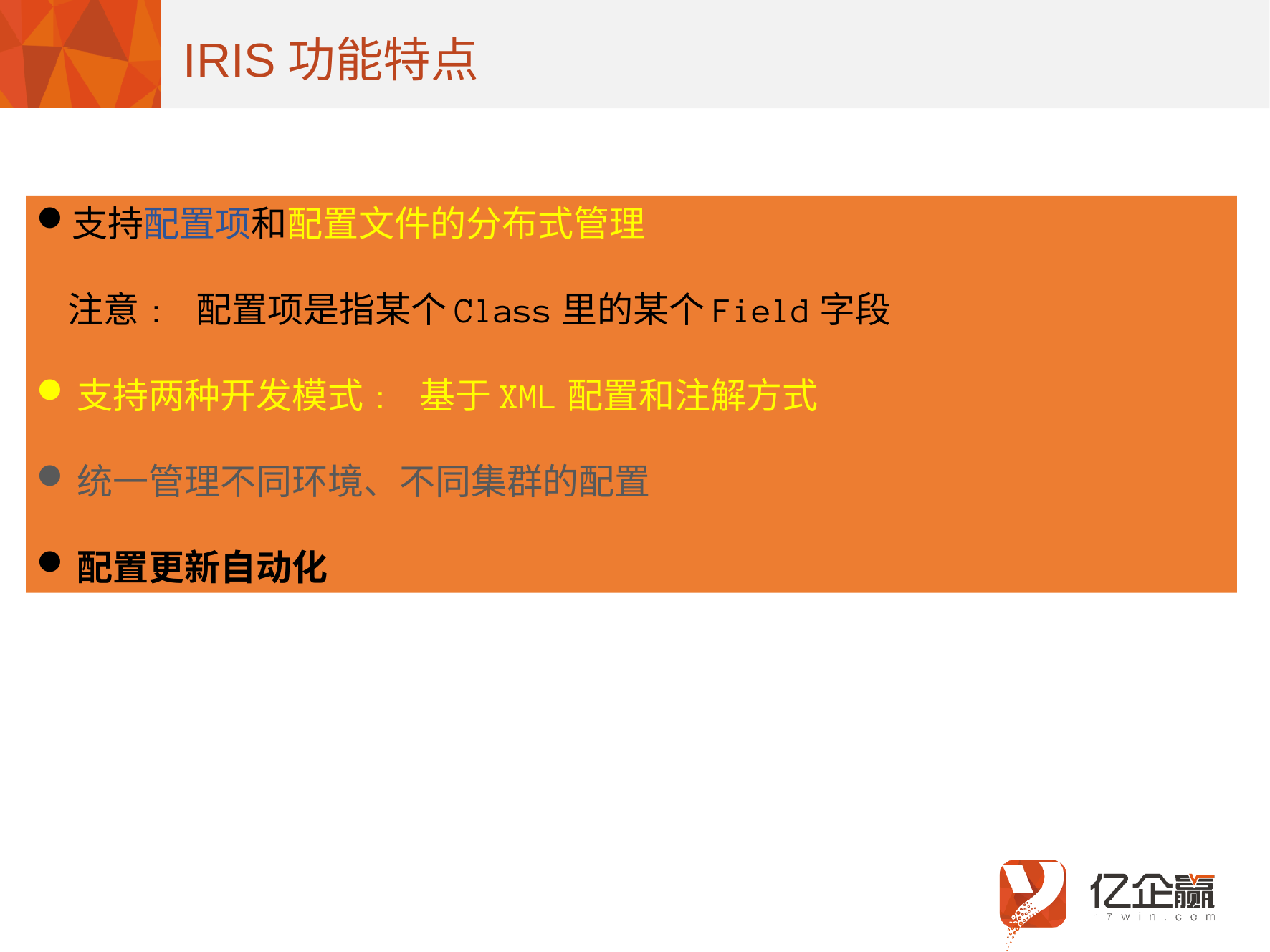

IRIS功能特点
支持配置项和配置文件的分布式管理

注意: 配置项是指某个Class里的某个Field字段

支持两种开发模式: 基于XML配置和注解方式

统一管理不同环境、不同集群的配置

配置更新自动化